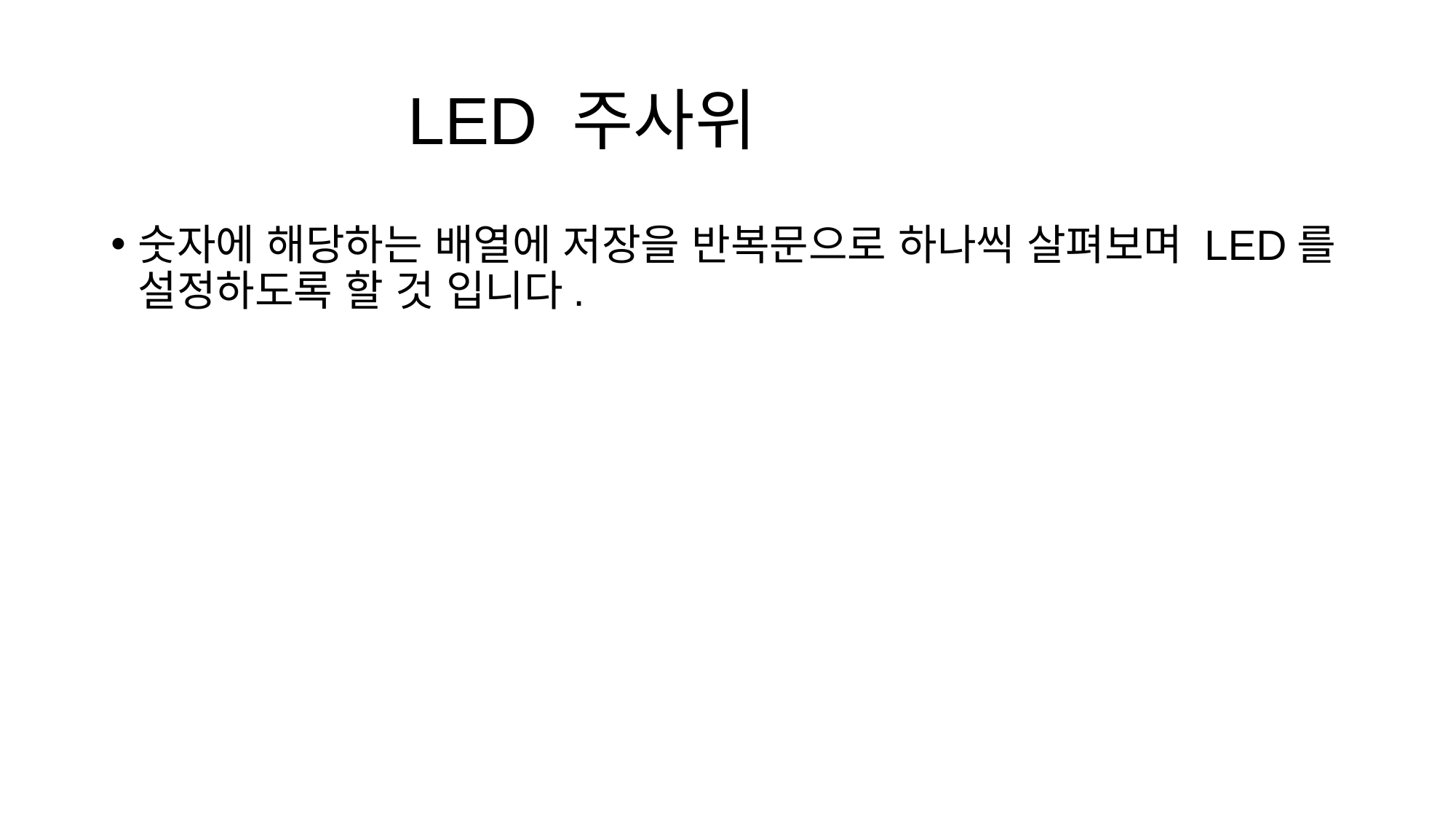

# LED 주사위
숫자에 해당하는 배열에 저장을 반복문으로 하나씩 살펴보며 LED를 설정하도록 할 것 입니다.